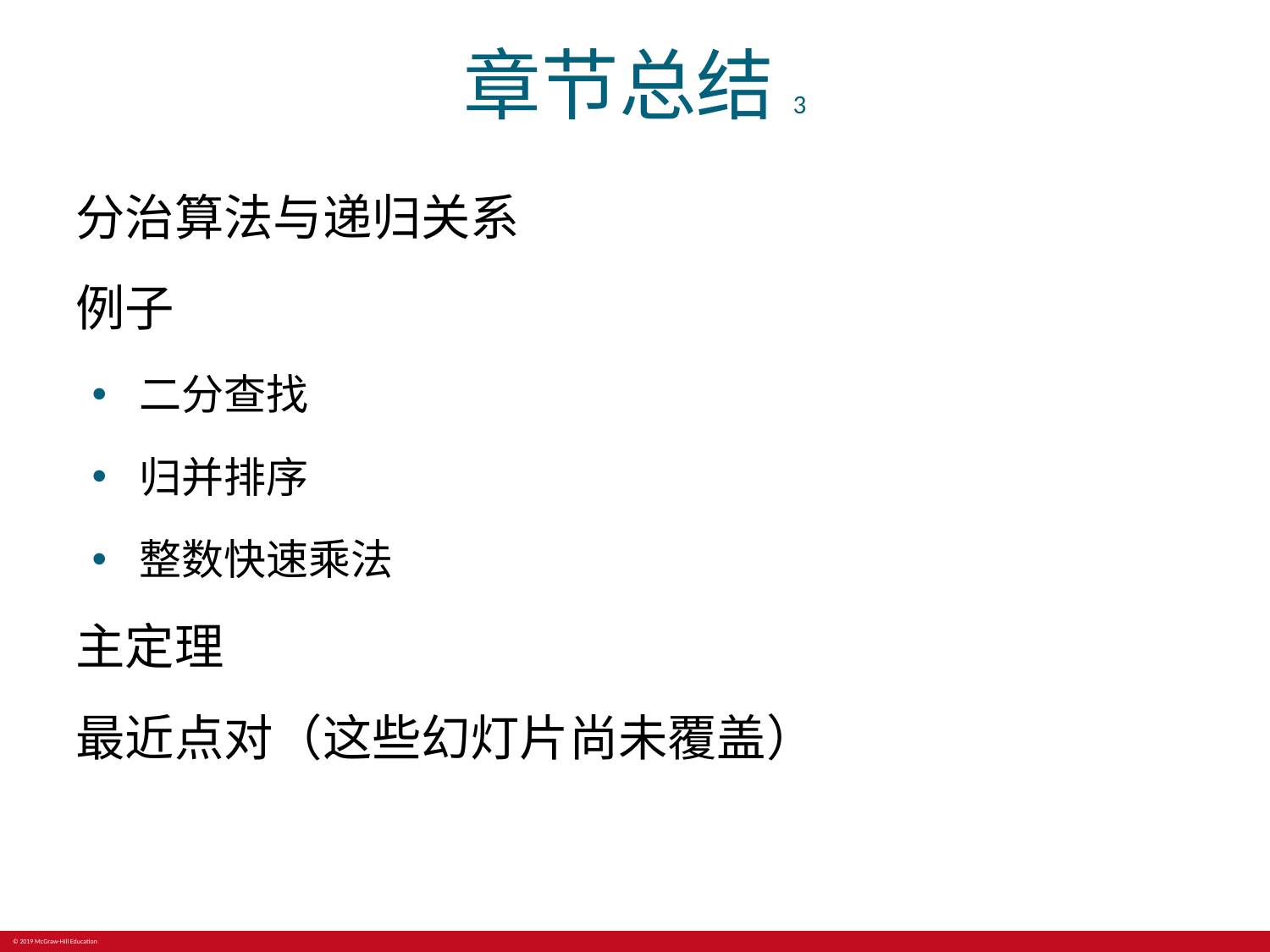

# 章节总结3
分治算法与递归关系
例子
二分查找
归并排序
整数快速乘法
主定理
最近点对（这些幻灯片尚未覆盖）